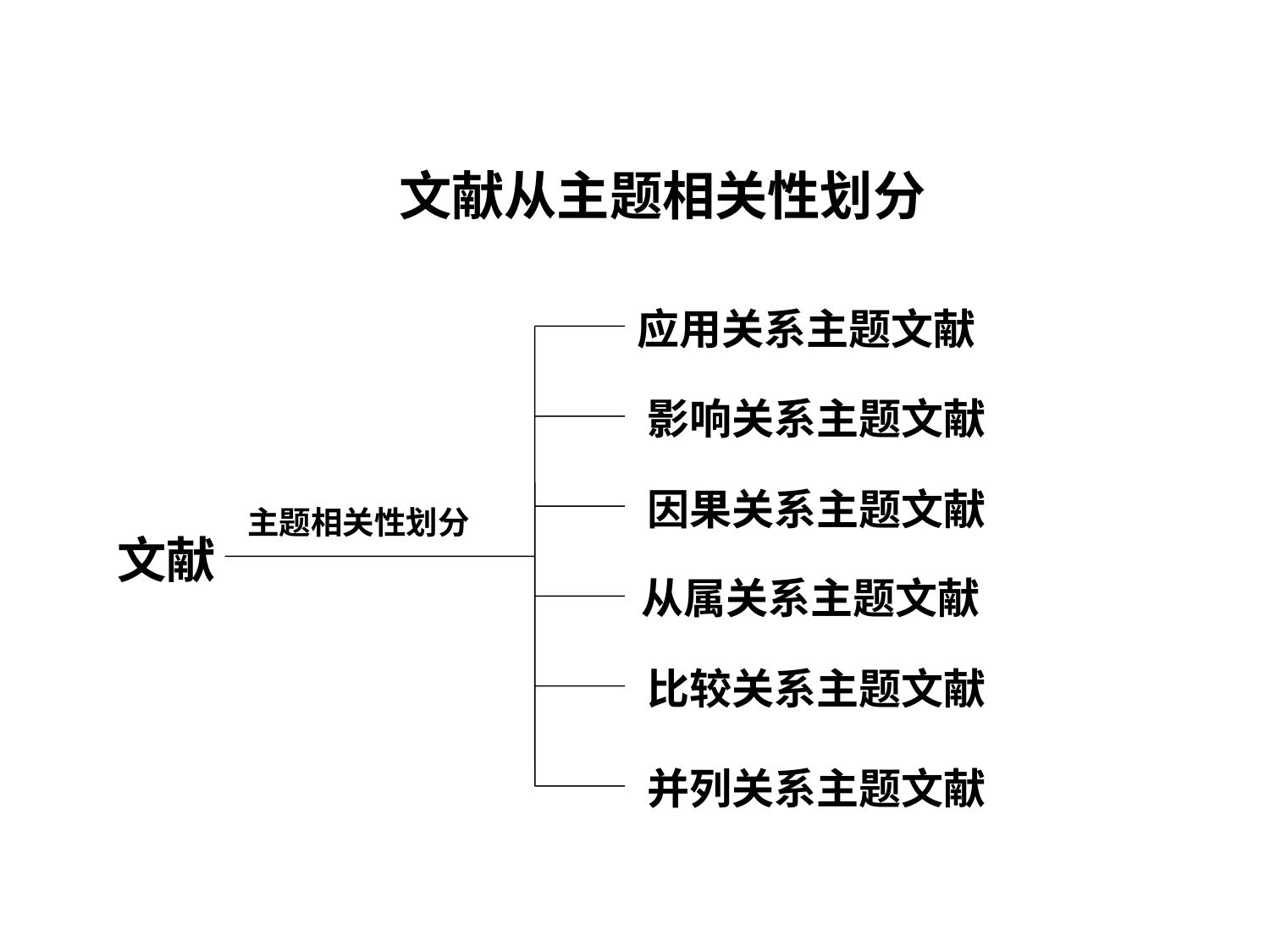

# 文献从主题相关性划分
应用关系主题文献

影响关系主题文献

因果关系主题文献
主题相关性划分

文献

从属关系主题文献

比较关系主题文献

并列关系主题文献